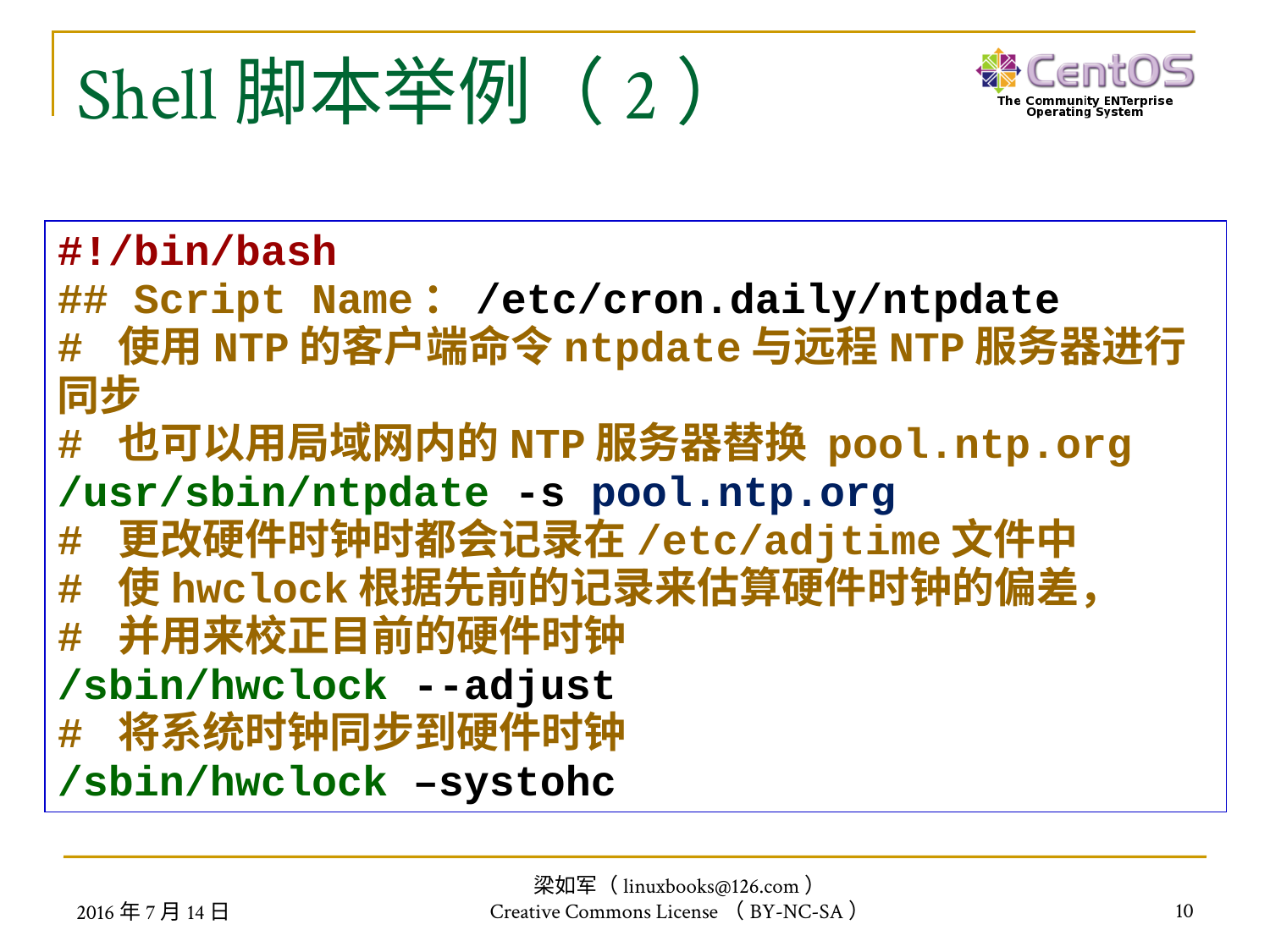

# Shell脚本举例（2）
#!/bin/bash
## Script Name：/etc/cron.daily/ntpdate
# 使用NTP的客户端命令ntpdate与远程NTP服务器进行同步
# 也可以用局域网内的NTP服务器替换 pool.ntp.org
/usr/sbin/ntpdate -s pool.ntp.org
# 更改硬件时钟时都会记录在/etc/adjtime文件中
# 使hwclock根据先前的记录来估算硬件时钟的偏差，
# 并用来校正目前的硬件时钟
/sbin/hwclock --adjust
# 将系统时钟同步到硬件时钟
/sbin/hwclock –systohc
梁如军（linuxbooks@126.com）
Creative Commons License（BY-NC-SA）
2016年7月14日
10